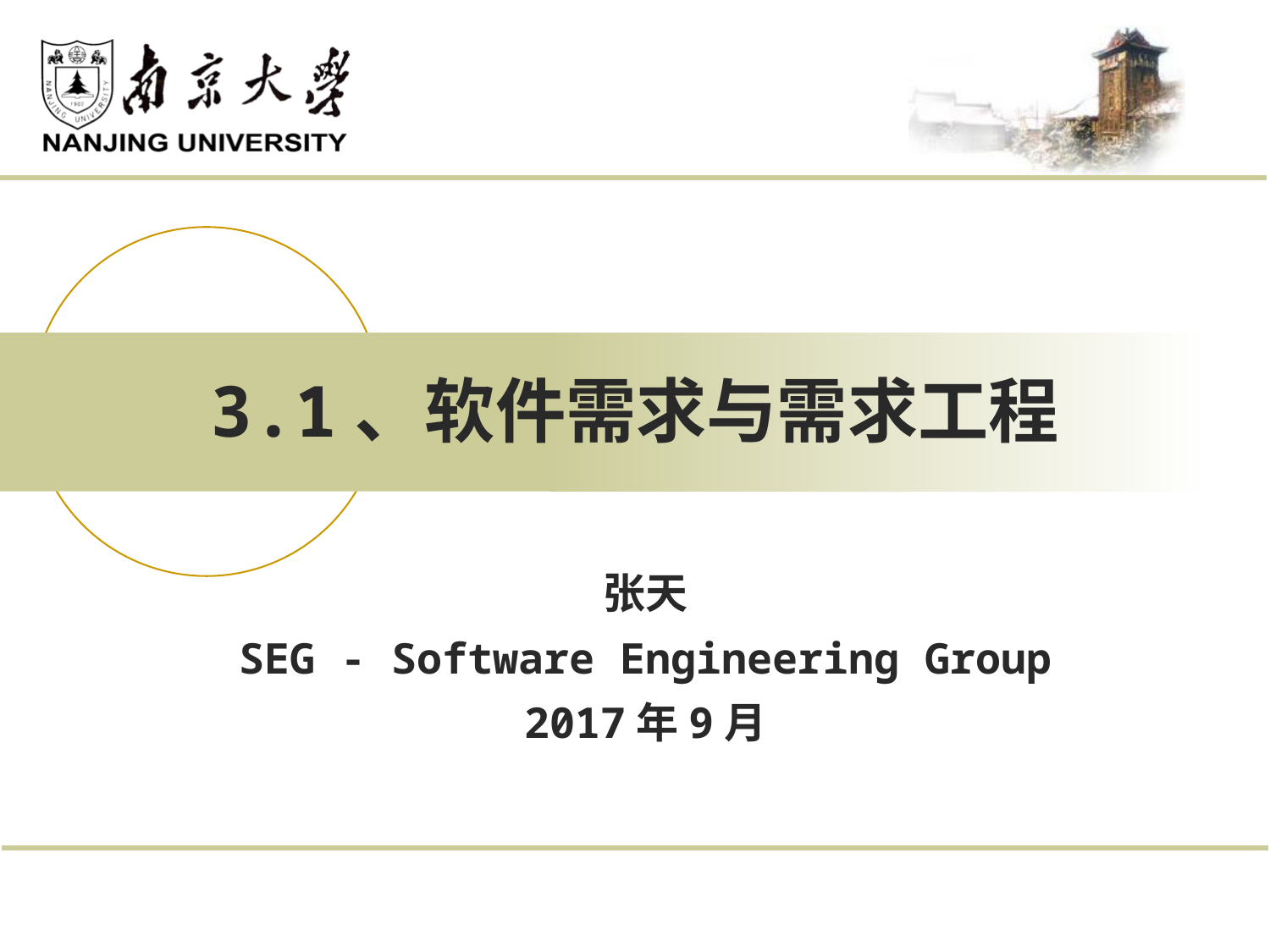

# 3.1、软件需求与需求工程
张天
SEG - Software Engineering Group
2017年9月